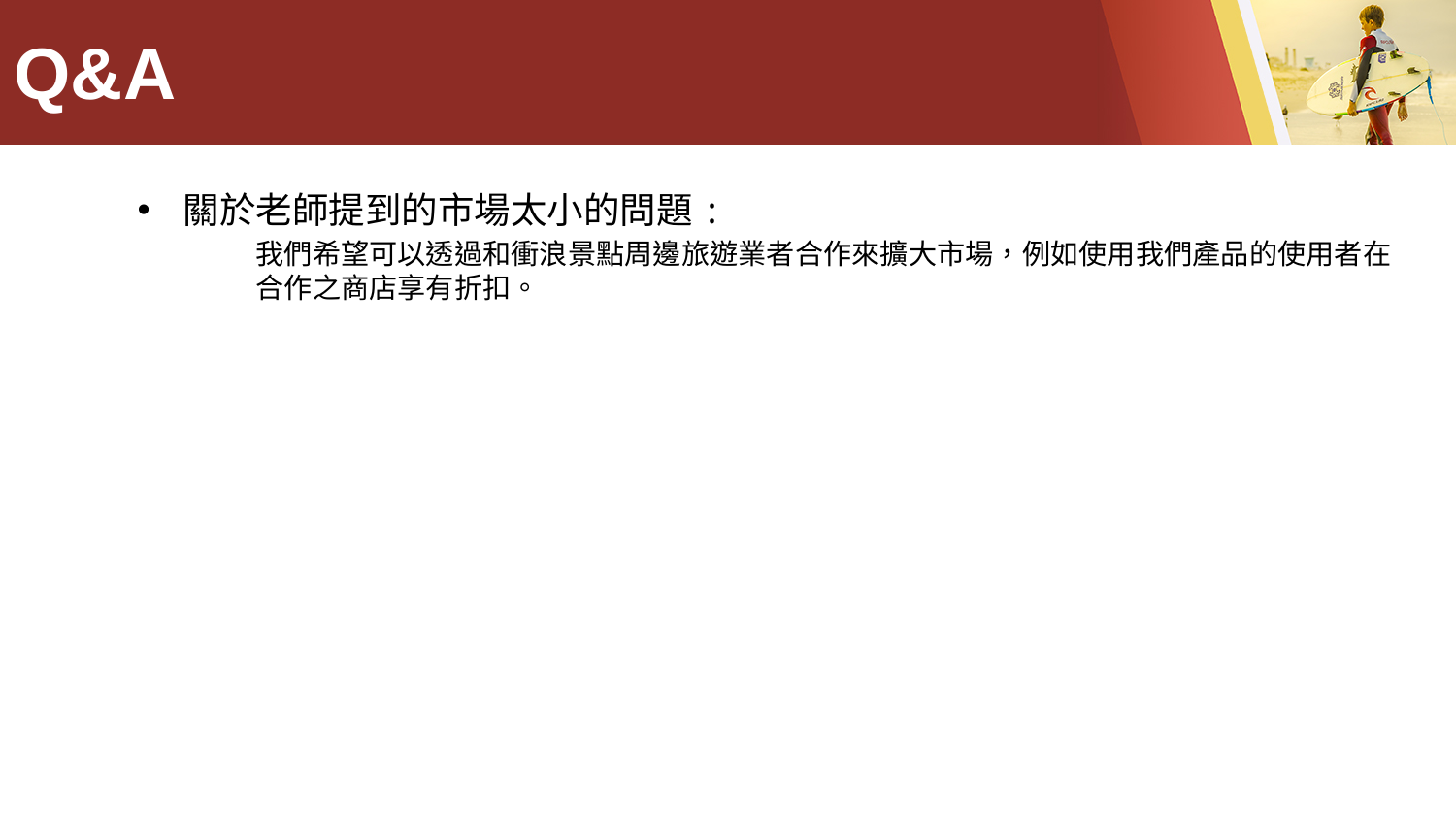

# Q&A
關於老師提到的市場太小的問題:
我們希望可以透過和衝浪景點周邊旅遊業者合作來擴大市場，例如使用我們產品的使用者在合作之商店享有折扣。